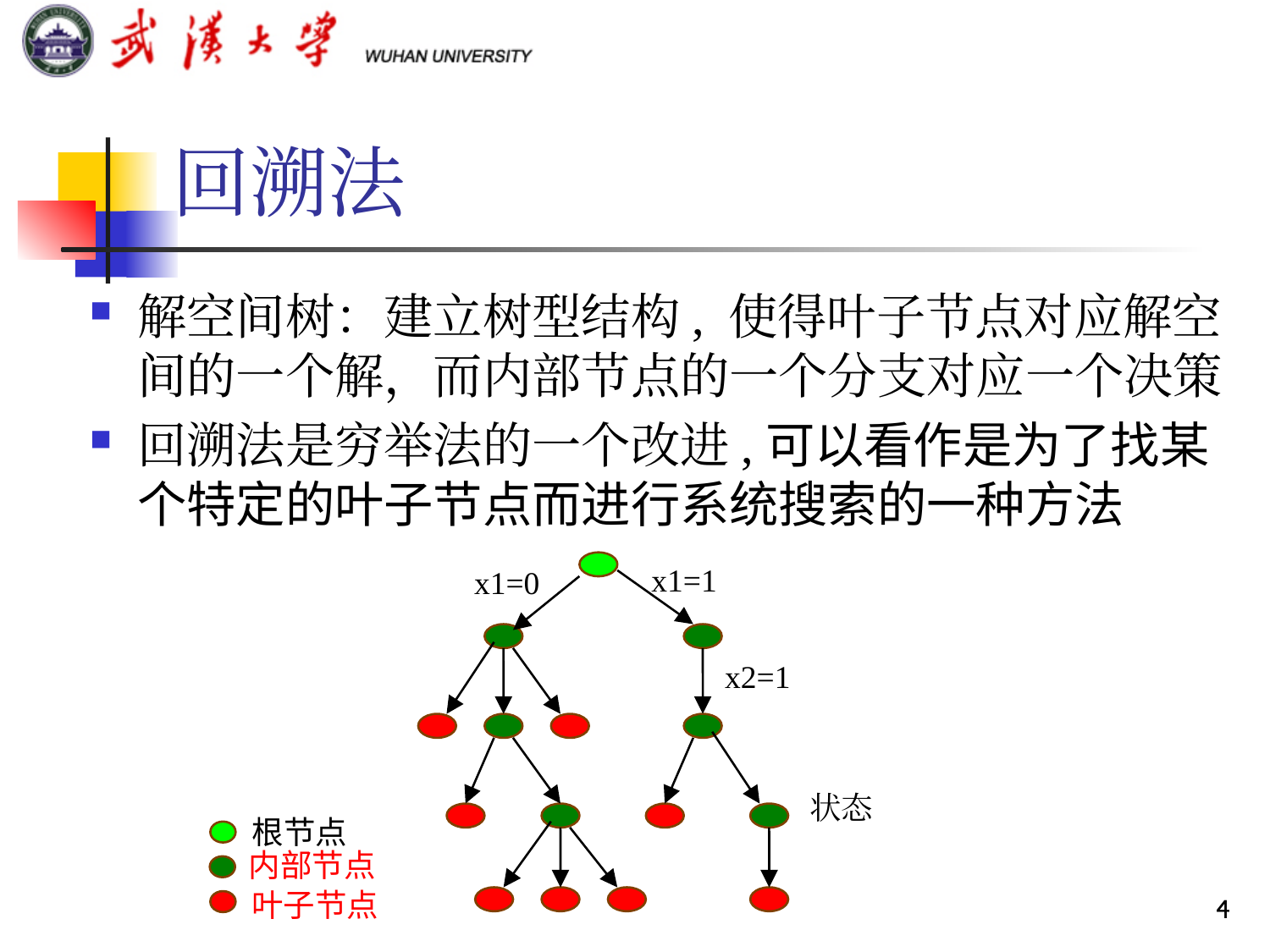

# 回溯法
解空间树：建立树型结构, 使得叶子节点对应解空间的一个解，而内部节点的一个分支对应一个决策
回溯法是穷举法的一个改进,可以看作是为了找某个特定的叶子节点而进行系统搜索的一种方法

x1=1
x1=0
x2=1
状态
根节点

内部节点

叶子节点

4